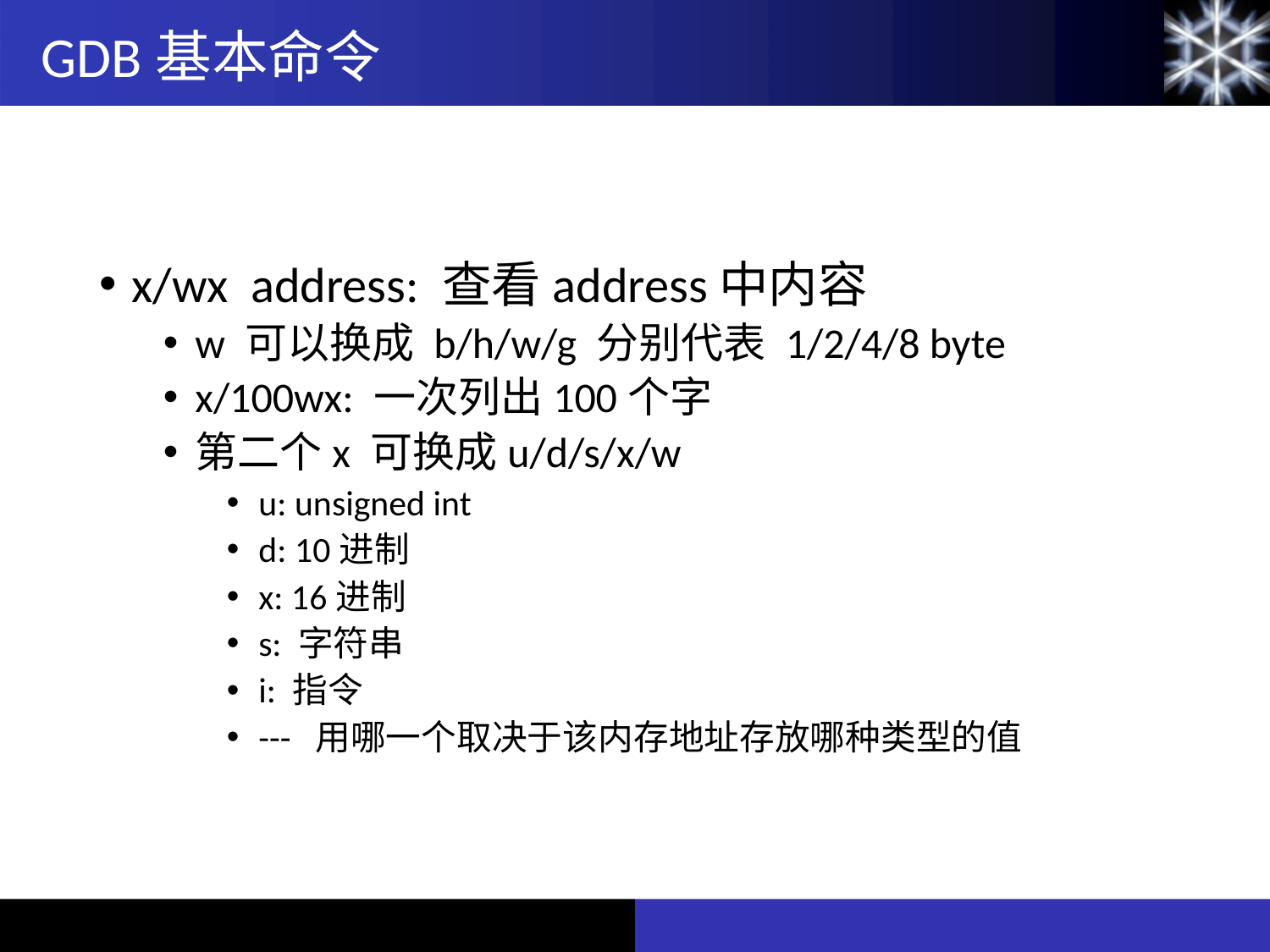

GDB基本命令
x/wx  address: 查看address中内容
w 可以换成 b/h/w/g 分别代表 1/2/4/8 byte
x/100wx: 一次列出100个字
第二个x 可换成u/d/s/x/w
u: unsigned int
d: 10进制
x: 16进制
s: 字符串
i: 指令
---  用哪一个取决于该内存地址存放哪种类型的值